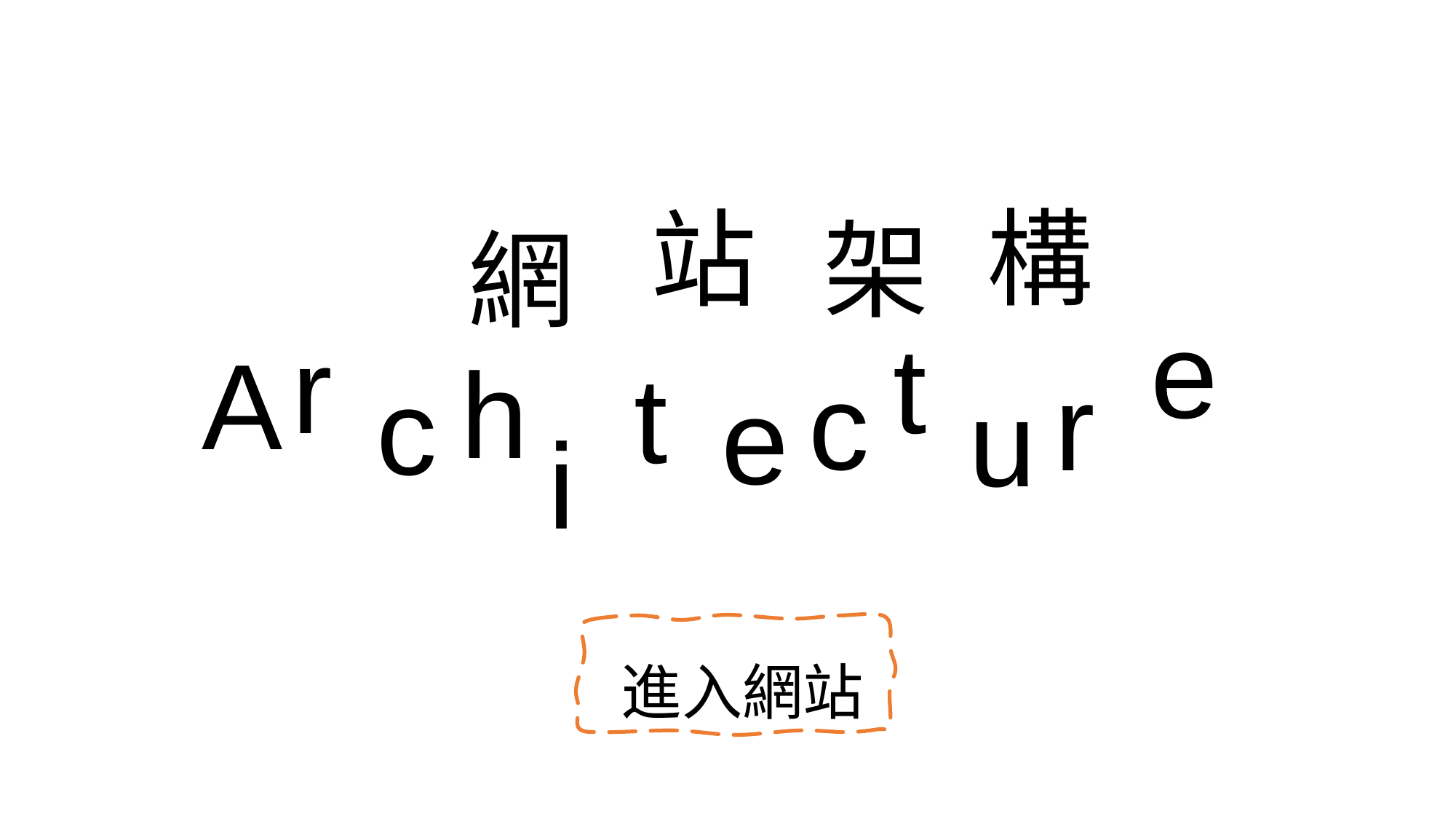

構
站
架
網
e
r
t
A
h
t
c
r
c
e
u
i

進入網站